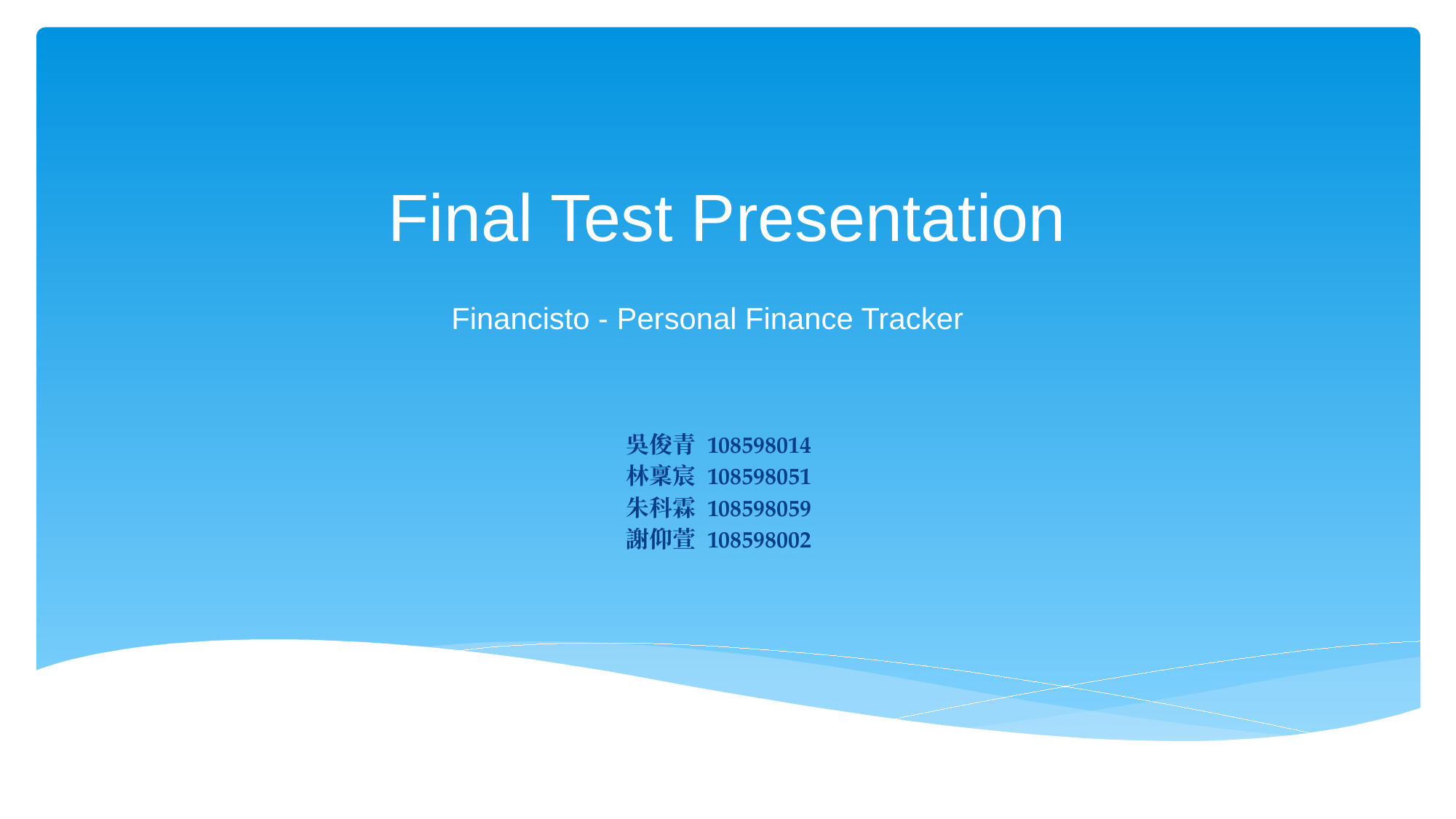

# Final Test Presentation
Financisto - Personal Finance Tracker

吳俊青 108598014
林稟宸 108598051
朱科霖 108598059
謝仰萱 108598002